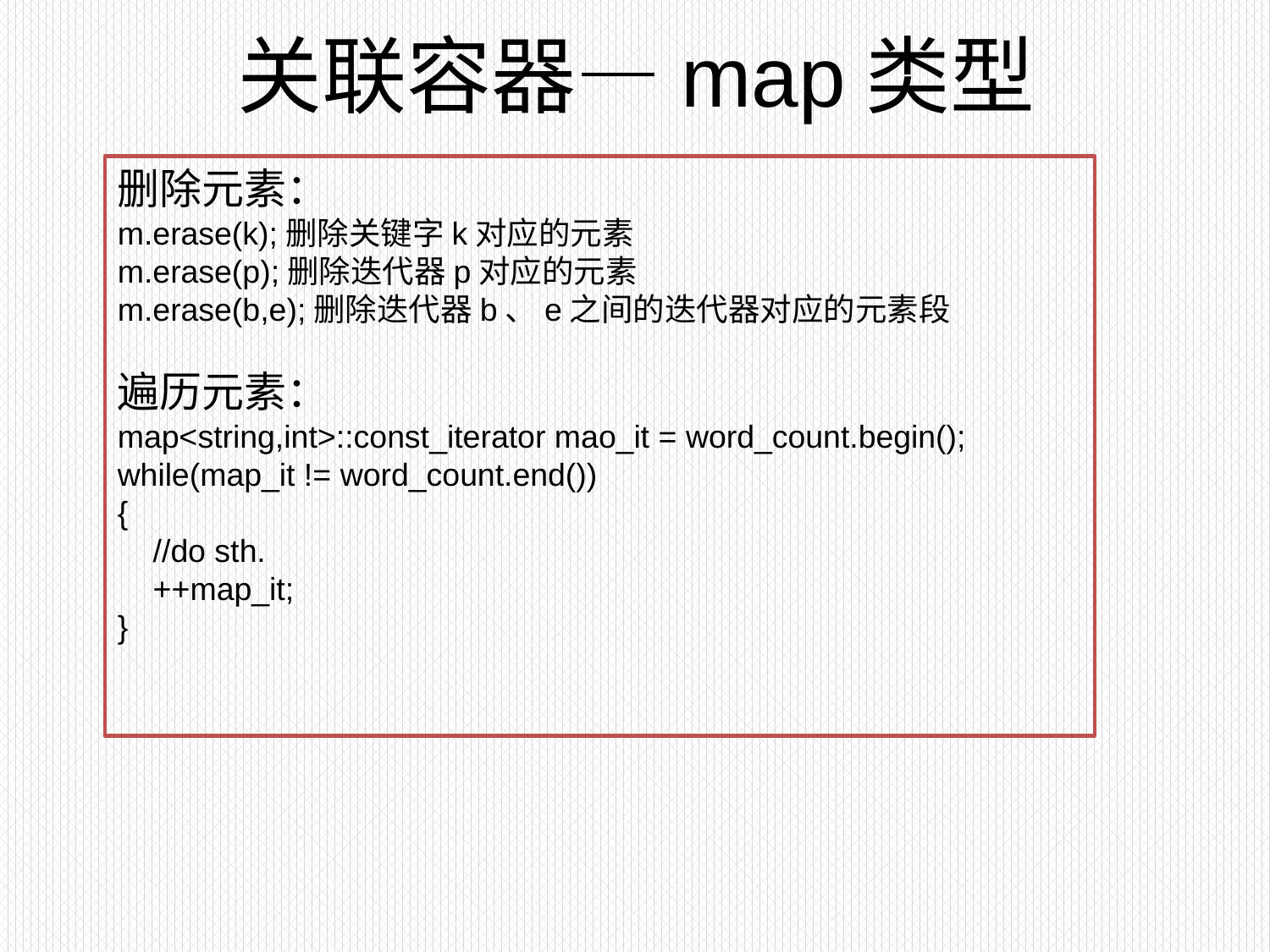

# 关联容器—map类型
删除元素：
m.erase(k);删除关键字k对应的元素
m.erase(p);删除迭代器p对应的元素
m.erase(b,e);删除迭代器b、e之间的迭代器对应的元素段

遍历元素：
map<string,int>::const_iterator mao_it = word_count.begin();
while(map_it != word_count.end())
{
    //do sth.
    ++map_it;
}